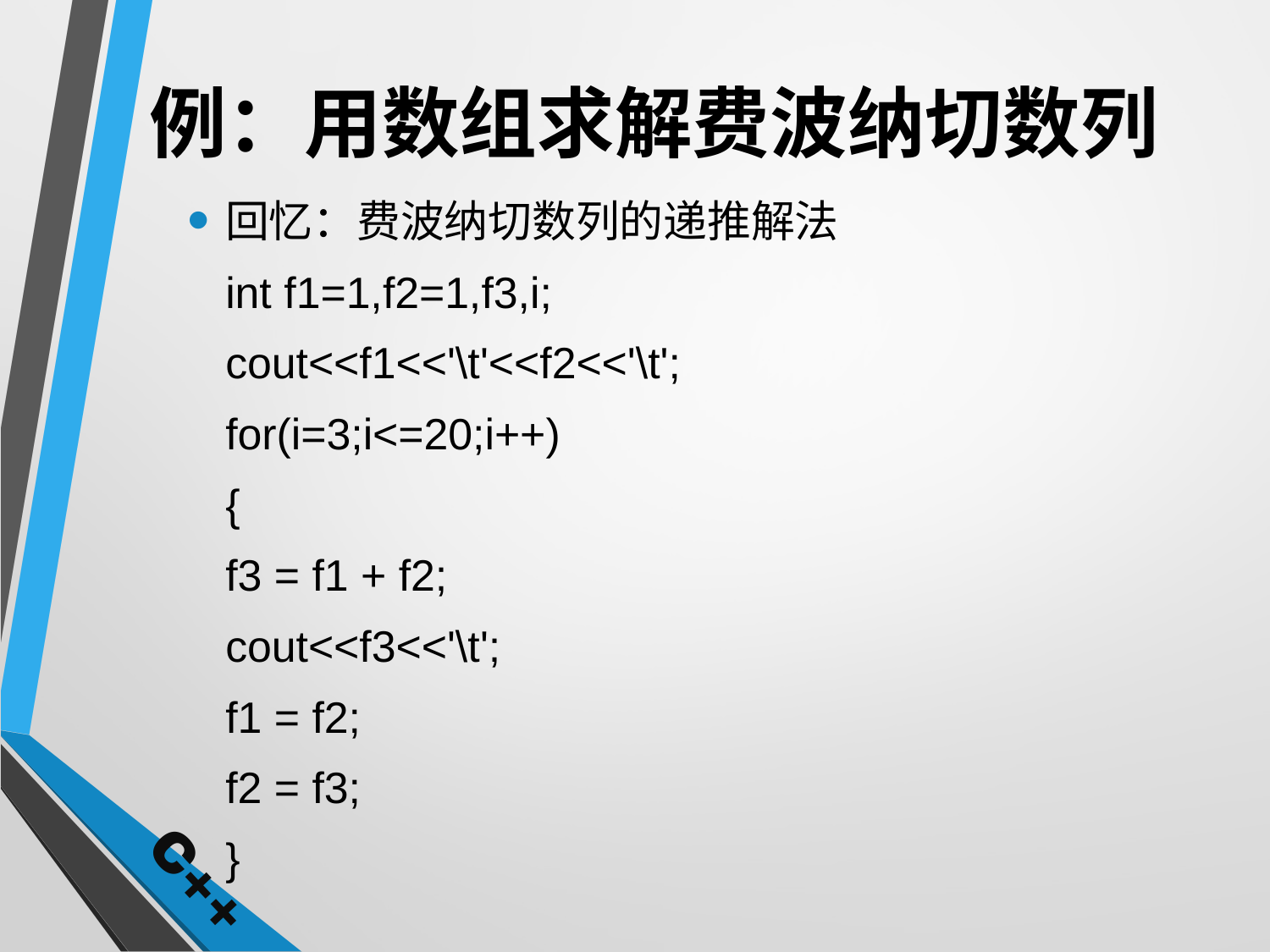

# 例：用数组求解费波纳切数列
回忆：费波纳切数列的递推解法
	int f1=1,f2=1,f3,i;
	cout<<f1<<'\t'<<f2<<'\t';
	for(i=3;i<=20;i++)
	{
		f3 = f1 + f2;
		cout<<f3<<'\t';
		f1 = f2;
		f2 = f3;
	}